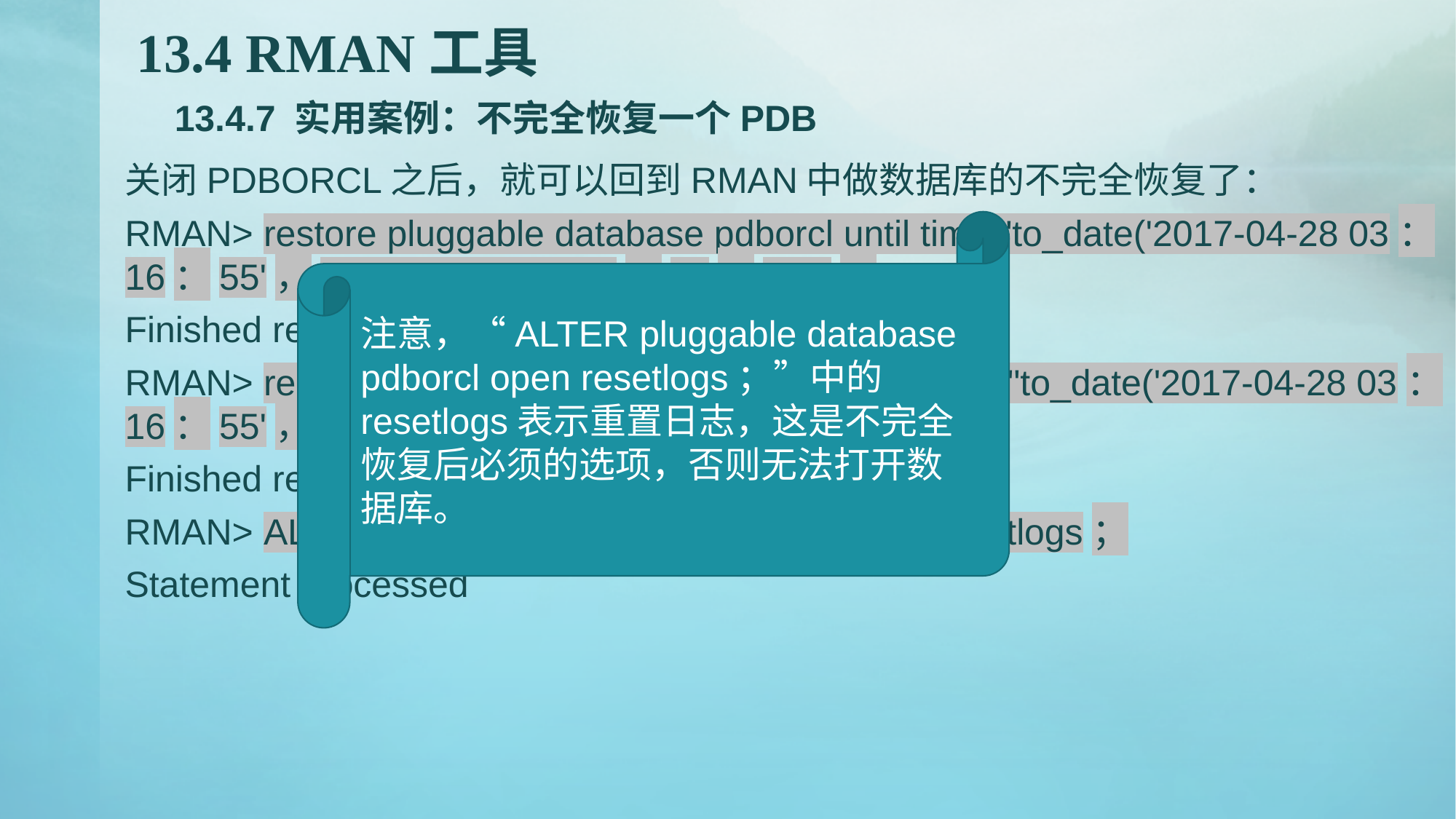

# 13.4 RMAN工具 13.4.7 实用案例：不完全恢复一个PDB
关闭PDBORCL之后，就可以回到RMAN中做数据库的不完全恢复了：
RMAN> restore pluggable database pdborcl until time "to_date('2017-04-28 03：16：55'，'yyyy-mm-dd hh24：mi：ss')"；
Finished restore at 28-4月 -17
RMAN> recover pluggable database pdborcl until time "to_date('2017-04-28 03：16：55'，'yyyy-mm-dd hh24：mi：ss')"；
Finished recover at 28-4月 -17
RMAN> ALTER pluggable database pdborcl open resetlogs；
Statement processed
注意，“ALTER pluggable database pdborcl open resetlogs；”中的resetlogs表示重置日志，这是不完全恢复后必须的选项，否则无法打开数据库。